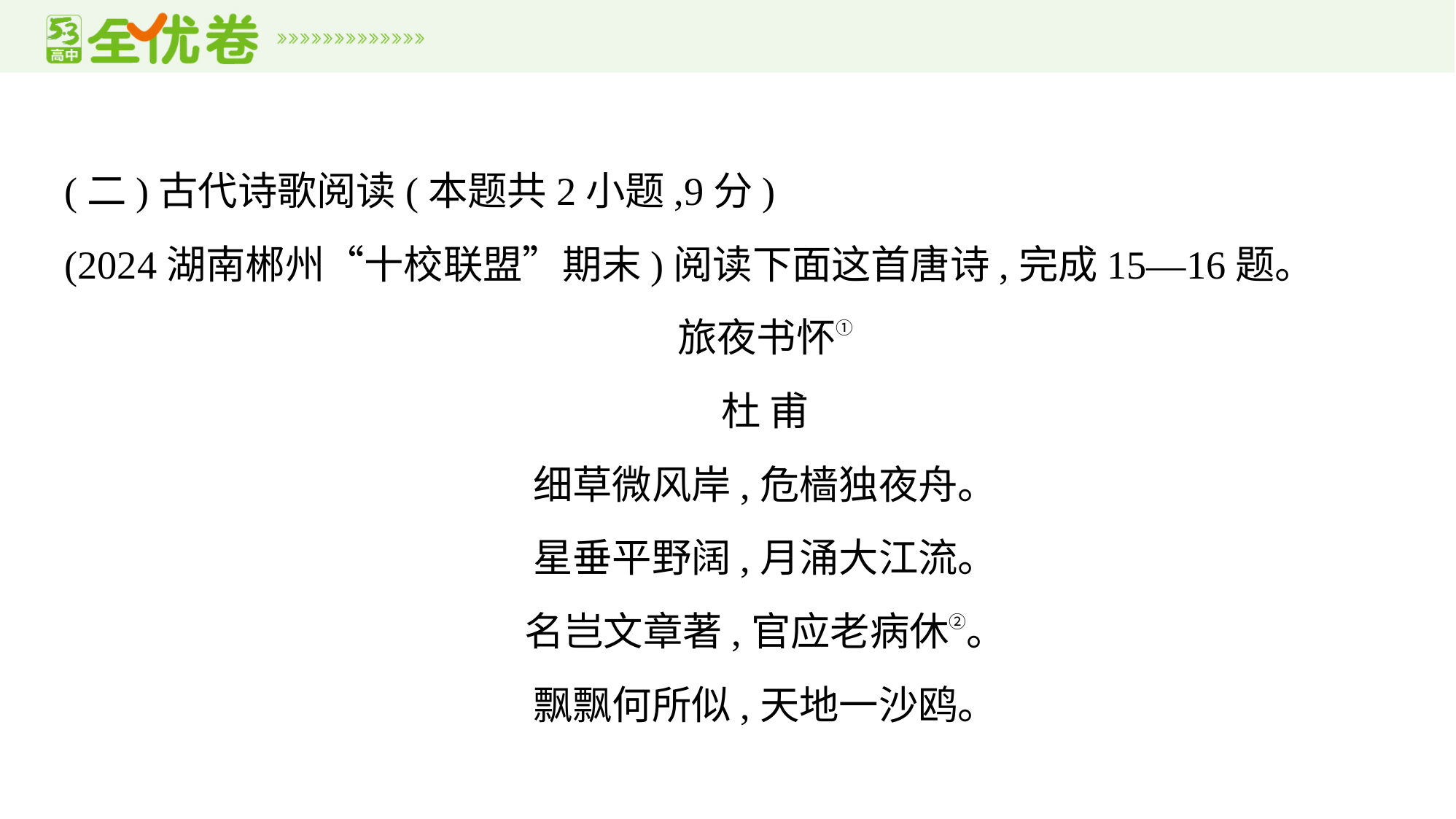

(二)古代诗歌阅读(本题共2小题,9分)
(2024湖南郴州“十校联盟”期末)阅读下面这首唐诗,完成15—16题。
旅夜书怀①
杜 甫
细草微风岸,危樯独夜舟。
星垂平野阔,月涌大江流。
名岂文章著,官应老病休②。
飘飘何所似,天地一沙鸥。